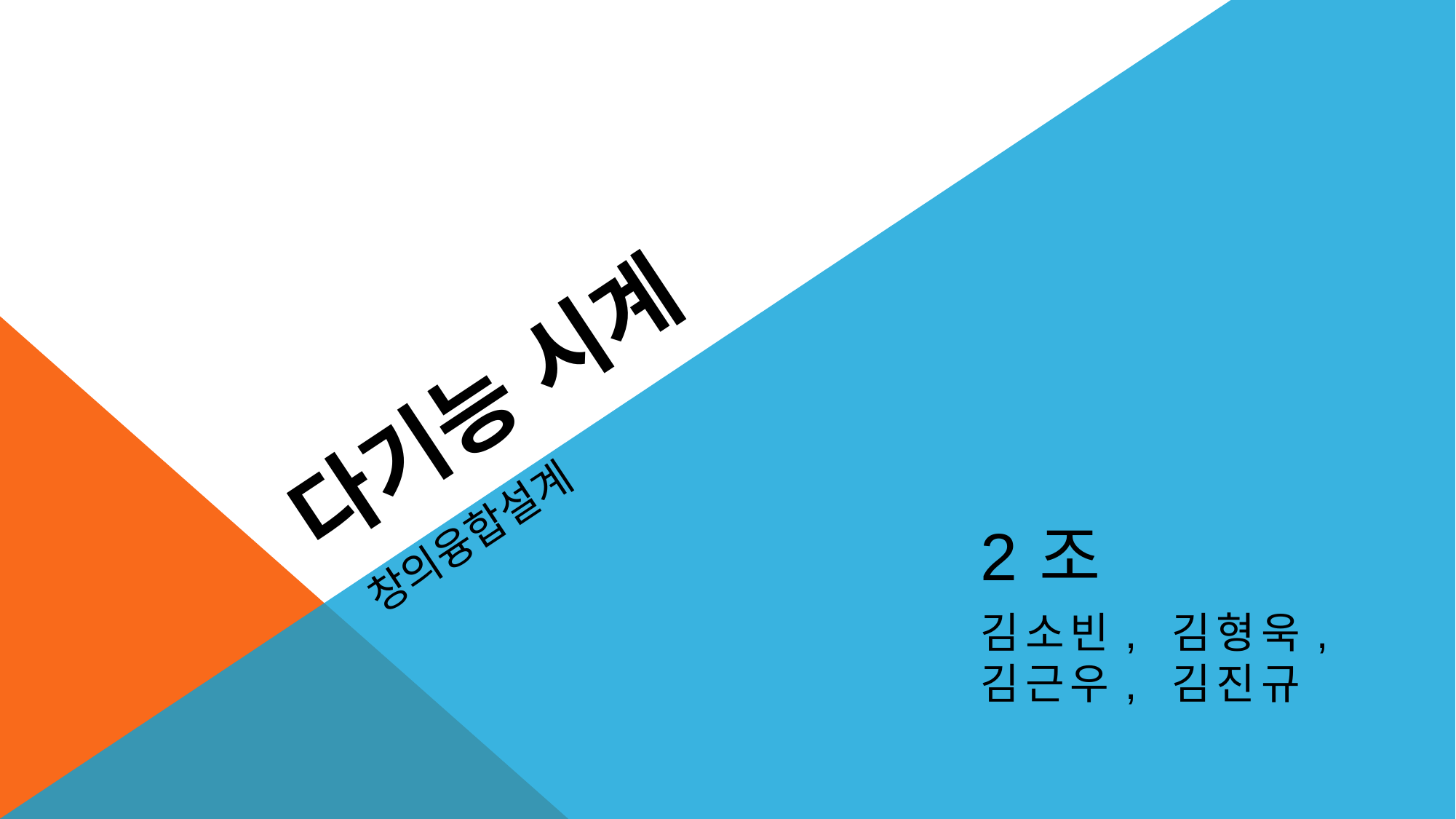

# 다기능 시계 창의융합설계
2조
김소빈, 김형욱, 김근우, 김진규